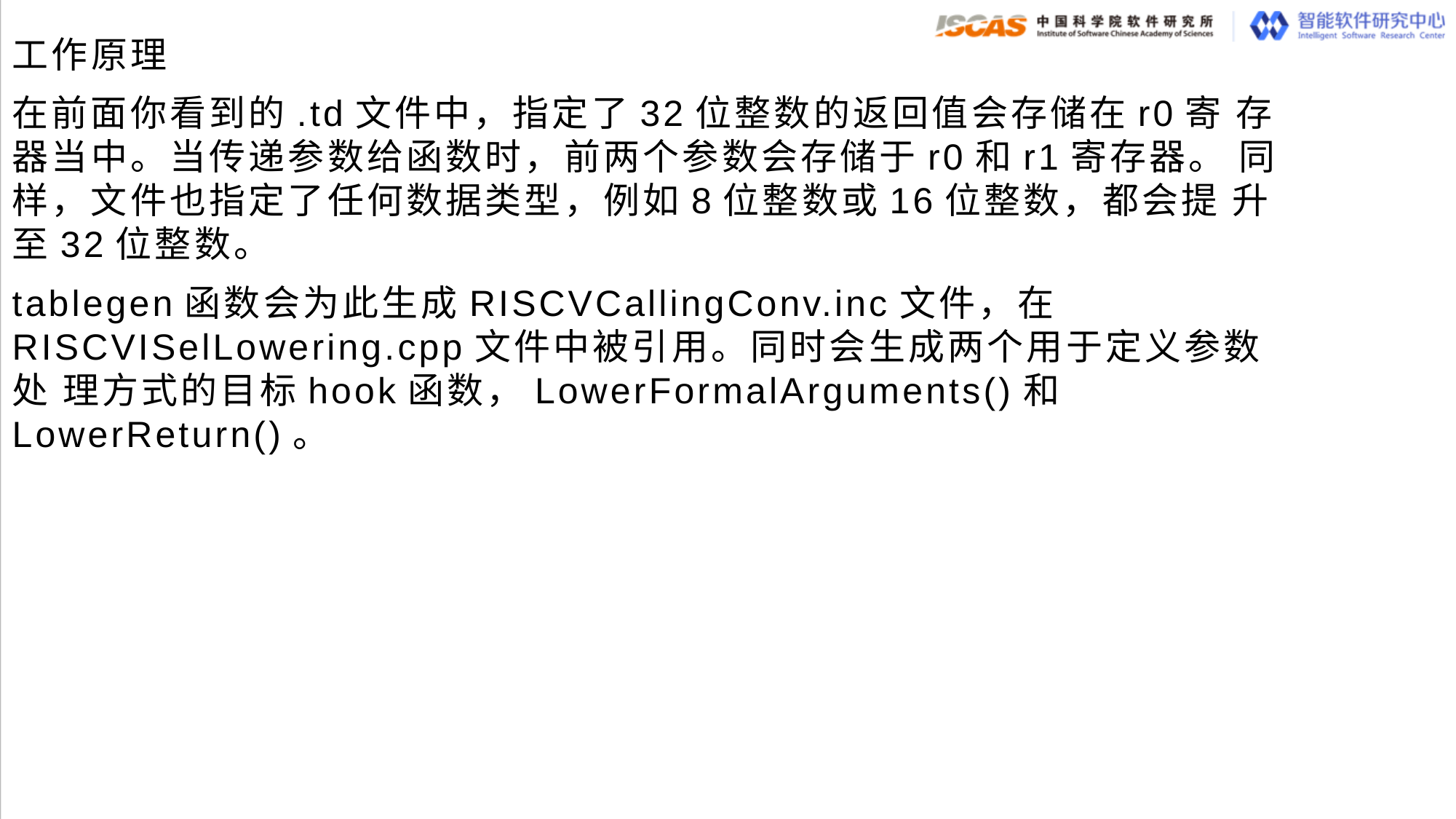

工作原理
在前面你看到的.td文件中，指定了32位整数的返回值会存储在r0寄 存器当中。当传递参数给函数时，前两个参数会存储于r0和r1寄存器。 同样，文件也指定了任何数据类型，例如8位整数或16位整数，都会提 升至32位整数。
tablegen函数会为此生成RISCVCallingConv.inc文件，在 RISCVISelLowering.cpp文件中被引用。同时会生成两个用于定义参数处 理方式的目标hook函数，LowerFormalArguments()和LowerReturn()。